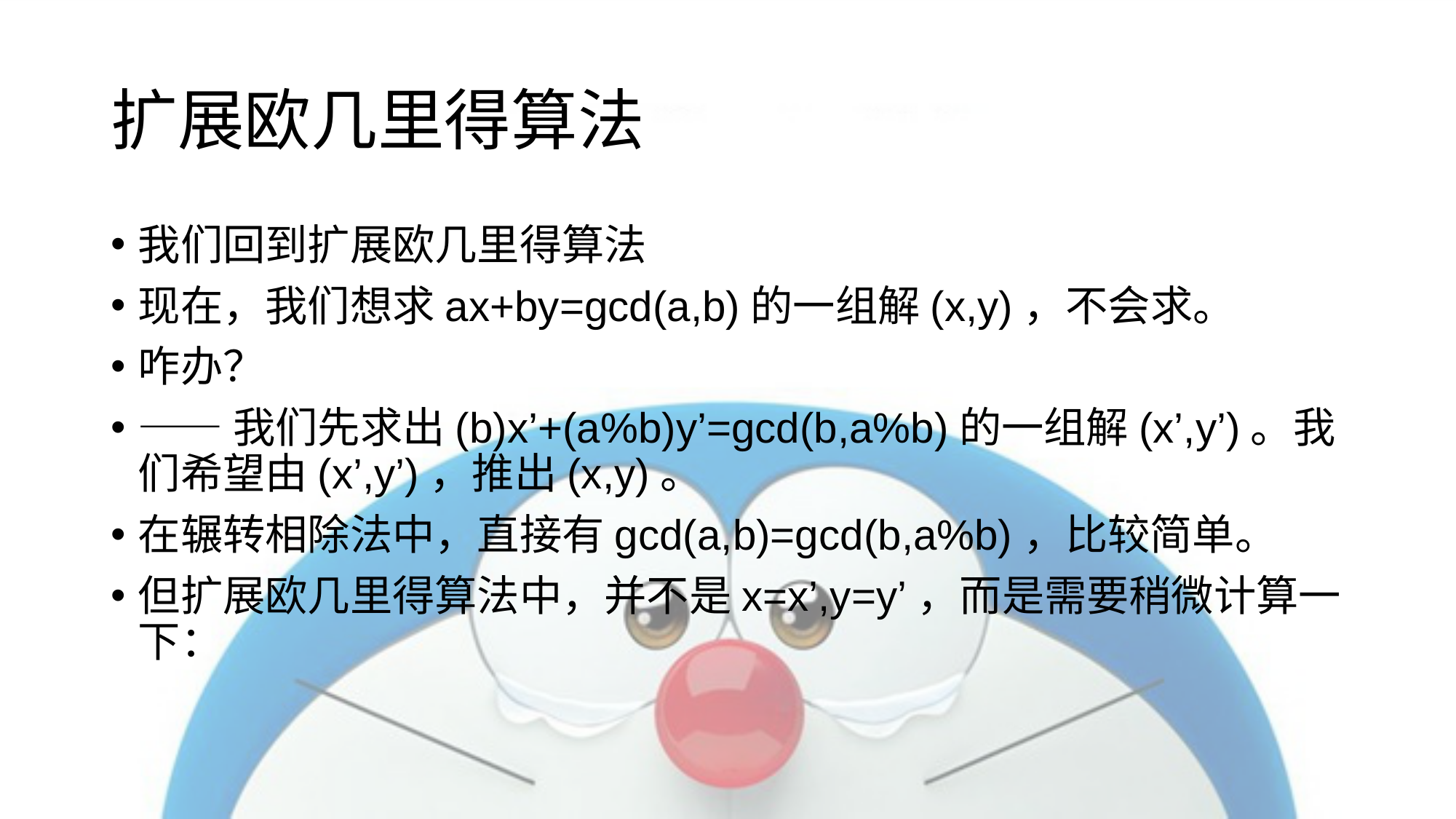

# 扩展欧几里得算法
我们回到扩展欧几里得算法
现在，我们想求ax+by=gcd(a,b)的一组解(x,y)，不会求。
咋办？
——我们先求出(b)x’+(a%b)y’=gcd(b,a%b)的一组解(x’,y’)。我们希望由(x’,y’)，推出(x,y)。
在辗转相除法中，直接有gcd(a,b)=gcd(b,a%b)，比较简单。
但扩展欧几里得算法中，并不是x=x’,y=y’，而是需要稍微计算一下：